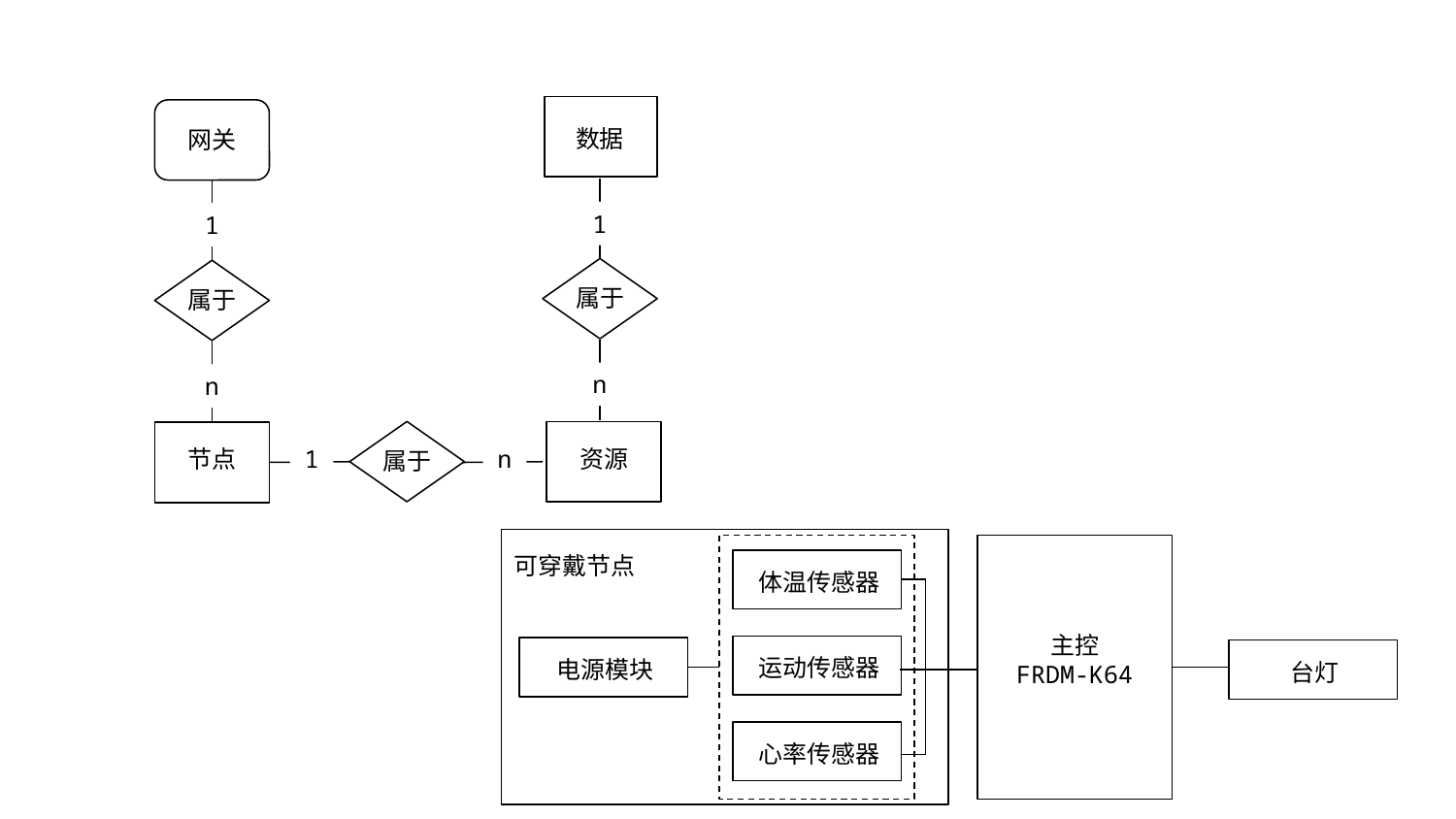

数据
网关
1
1

属于

属于
n
n

属于

资源
1
n
节点

可穿戴节点

体温传感器
主控
FRDM-K64

运动传感器

电源模块

台灯

心率传感器